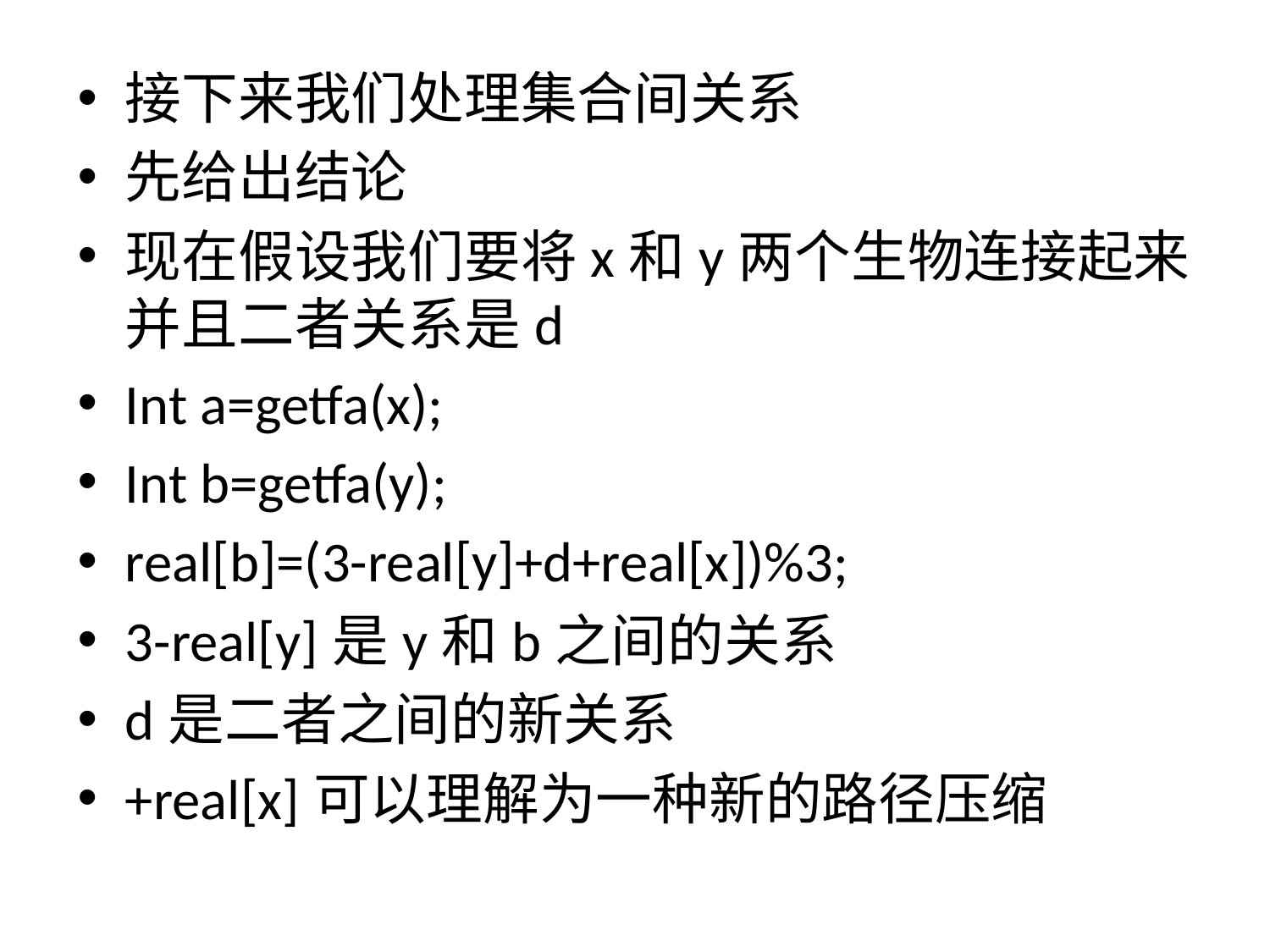

接下来我们处理集合间关系
先给出结论
现在假设我们要将x和y两个生物连接起来并且二者关系是d
Int a=getfa(x);
Int b=getfa(y);
real[b]=(3-real[y]+d+real[x])%3;
3-real[y]是y和b之间的关系
d是二者之间的新关系
+real[x]可以理解为一种新的路径压缩